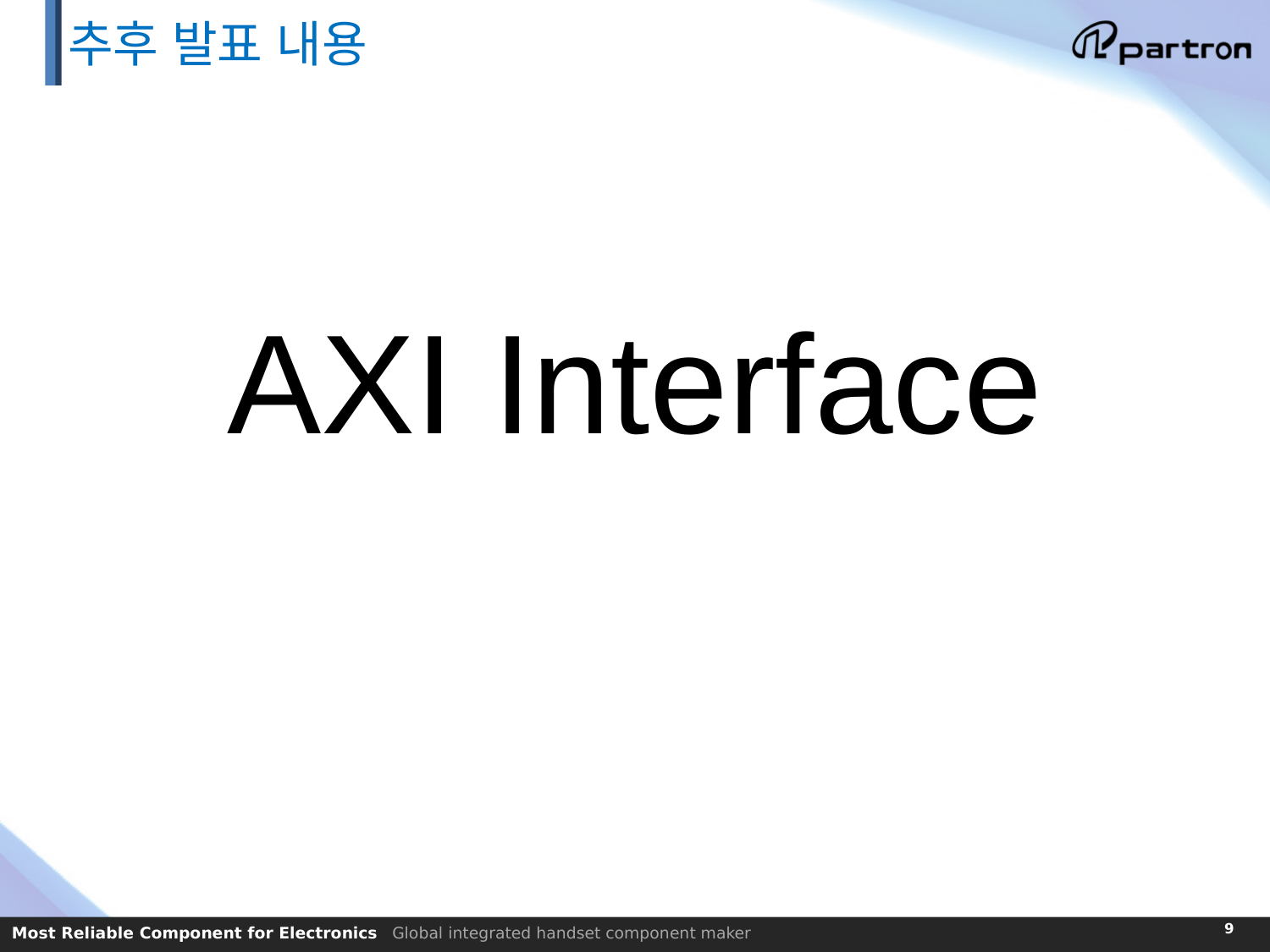

# 추후 발표 내용
AXI Interface
9